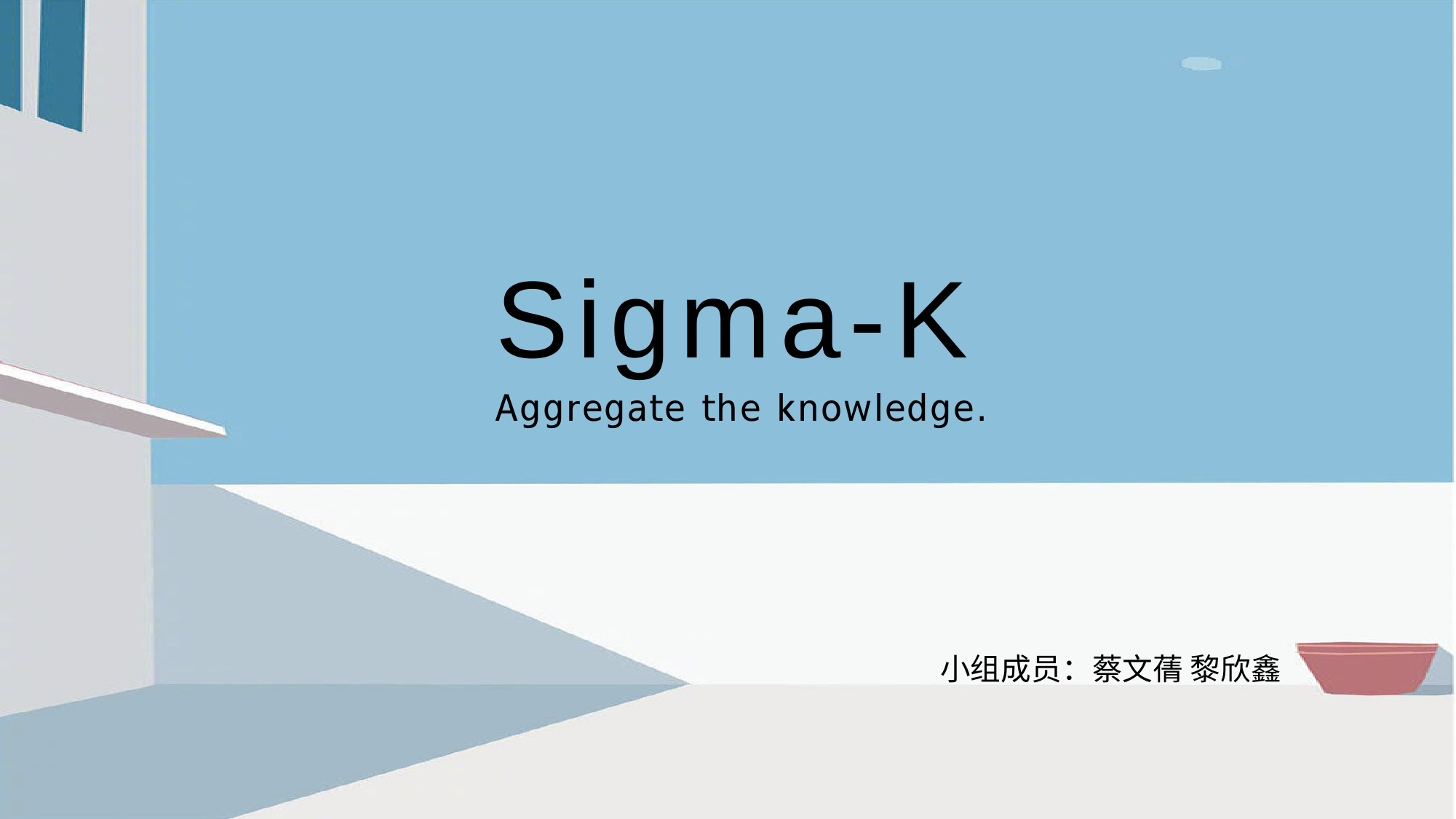

# Sigma-K
Aggregate the knowledge.
小组成员：蔡文蒨 黎欣鑫